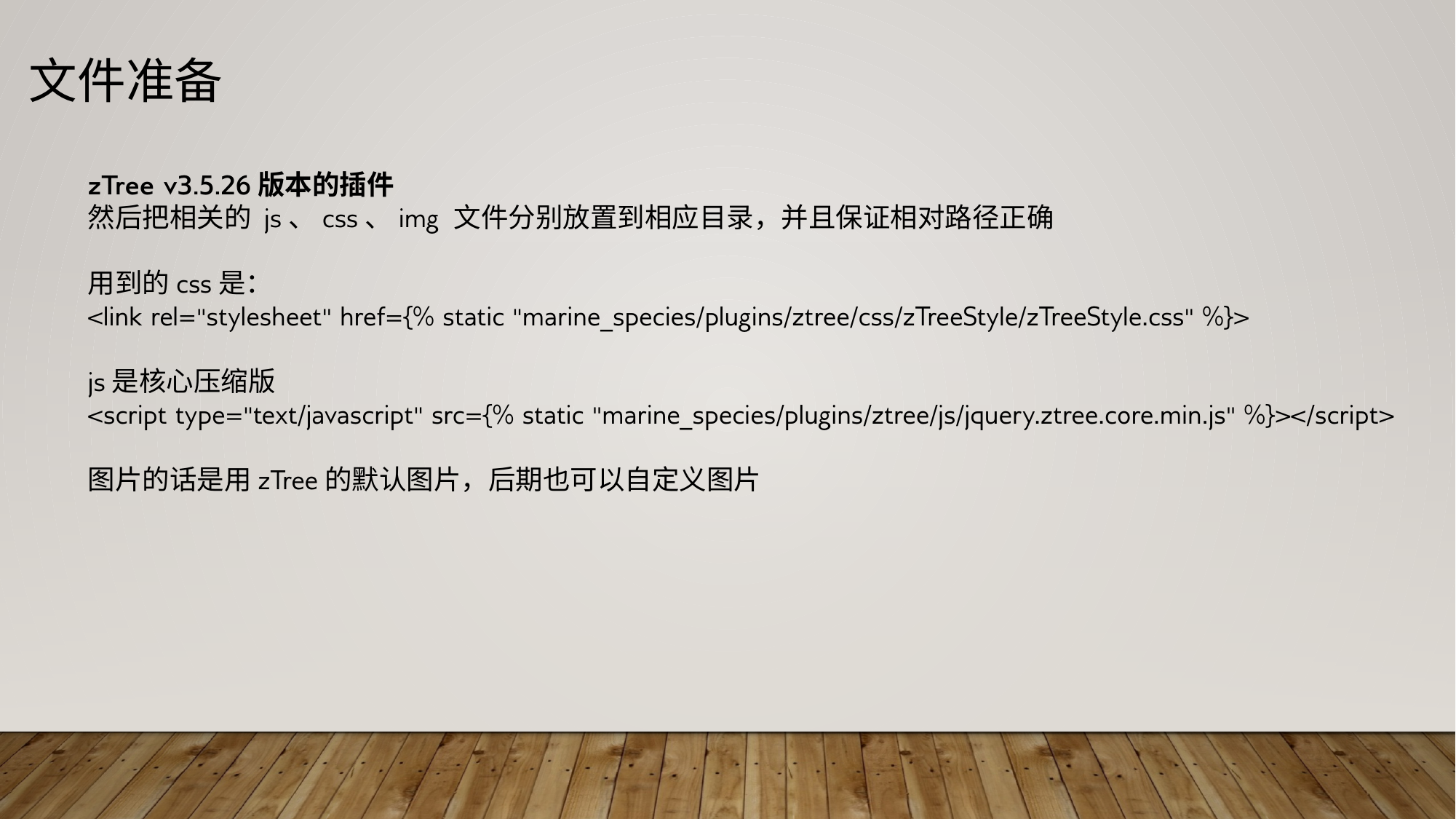

文件准备
zTree v3.5.26版本的插件
然后把相关的 js、css、img 文件分别放置到相应目录，并且保证相对路径正确

用到的css是：
<link rel="stylesheet" href={% static "marine_species/plugins/ztree/css/zTreeStyle/zTreeStyle.css" %}>

js是核心压缩版
<script type="text/javascript" src={% static "marine_species/plugins/ztree/js/jquery.ztree.core.min.js" %}></script>

图片的话是用zTree的默认图片，后期也可以自定义图片